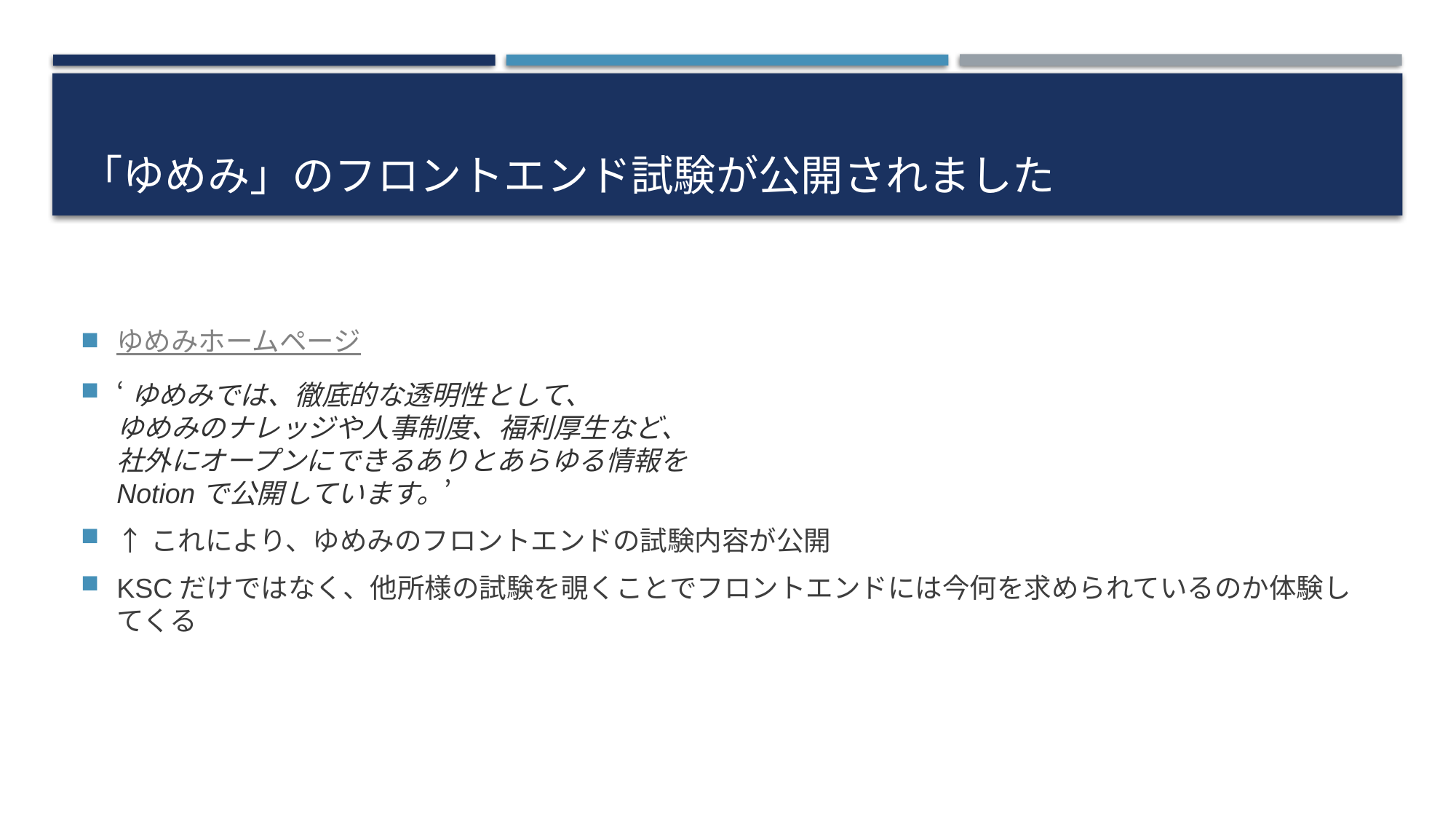

# 「ゆめみ」のフロントエンド試験が公開されました
ゆめみホームページ
‘ゆめみでは、徹底的な透明性として、
ゆめみのナレッジや人事制度、福利厚生など、
社外にオープンにできるありとあらゆる情報を
Notionで公開しています。’
↑これにより、ゆめみのフロントエンドの試験内容が公開
KSCだけではなく、他所様の試験を覗くことでフロントエンドには今何を求められているのか体験してくる